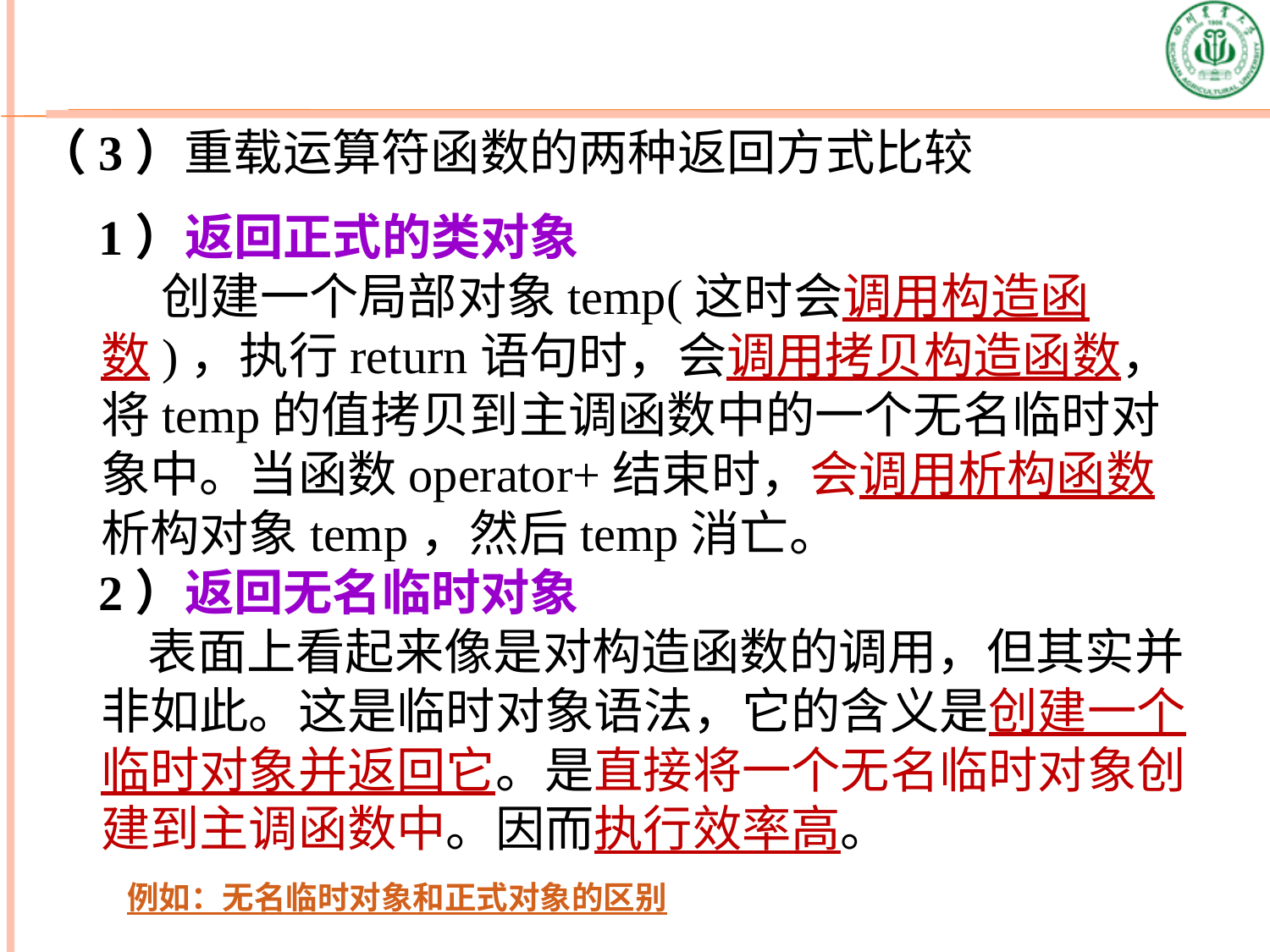

（3）重载运算符函数的两种返回方式比较
     1）返回正式的类对象
          创建一个局部对象temp(这时会调用构造函数)，执行return语句时，会调用拷贝构造函数，将temp的值拷贝到主调函数中的一个无名临时对象中。当函数operator+结束时，会调用析构函数析构对象temp，然后temp消亡。
     2）返回无名临时对象
         表面上看起来像是对构造函数的调用，但其实并非如此。这是临时对象语法，它的含义是创建一个临时对象并返回它。是直接将一个无名临时对象创建到主调函数中。因而执行效率高。
例如：无名临时对象和正式对象的区别